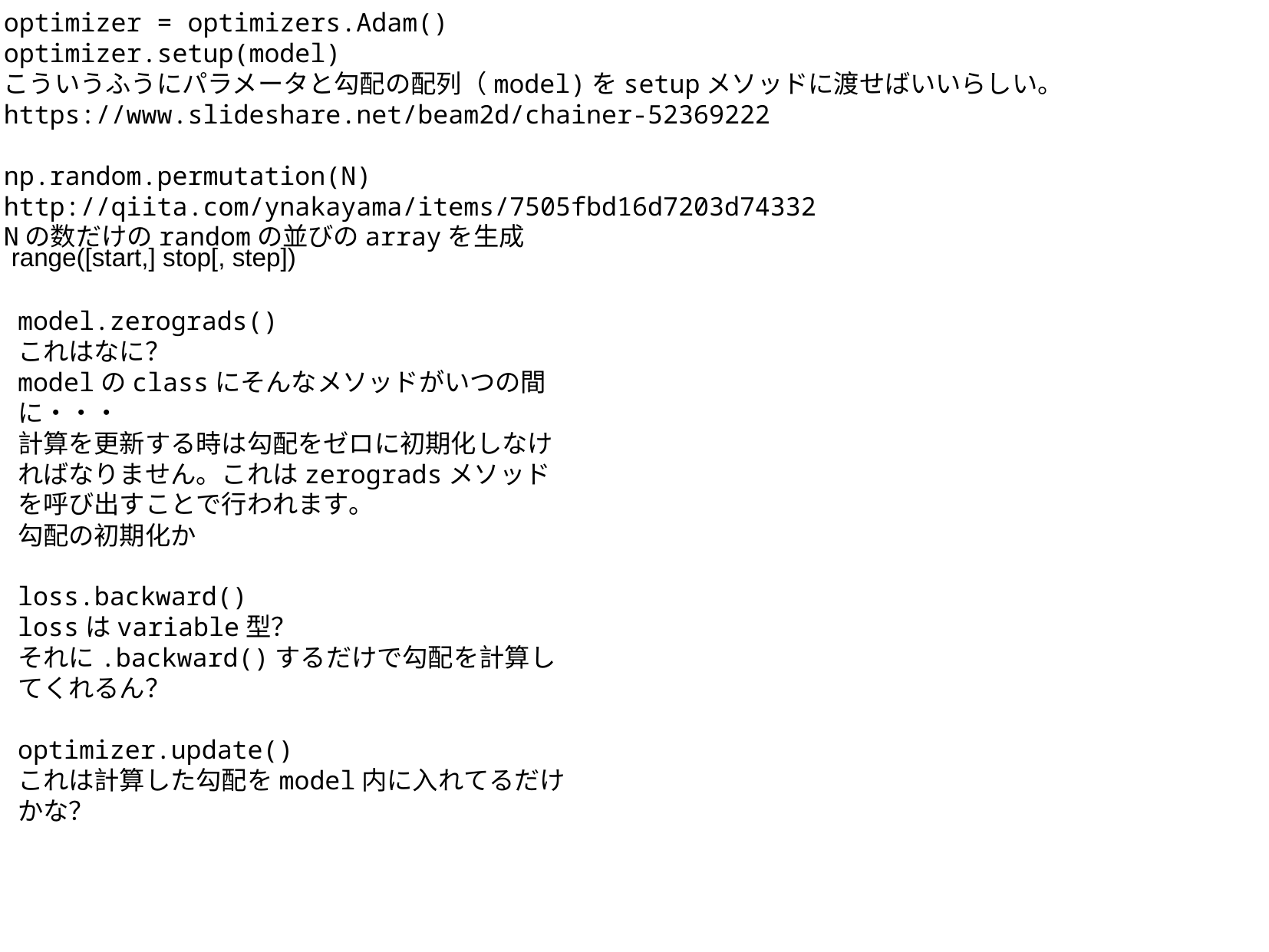

optimizer = optimizers.Adam()
optimizer.setup(model)
こういうふうにパラメータと勾配の配列（model)をsetupメソッドに渡せばいいらしい。
https://www.slideshare.net/beam2d/chainer-52369222

np.random.permutation(N)
http://qiita.com/ynakayama/items/7505fbd16d7203d74332
Nの数だけのrandomの並びのarrayを生成
range([start,] stop[, step])
model.zerograds()
これはなに？
modelのclassにそんなメソッドがいつの間に・・・
計算を更新する時は勾配をゼロに初期化しなければなりません。これはzerogradsメソッドを呼び出すことで行われます。
勾配の初期化か

loss.backward()
lossはvariable型？
それに.backward()するだけで勾配を計算してくれるん？

optimizer.update()
これは計算した勾配をmodel内に入れてるだけかな？